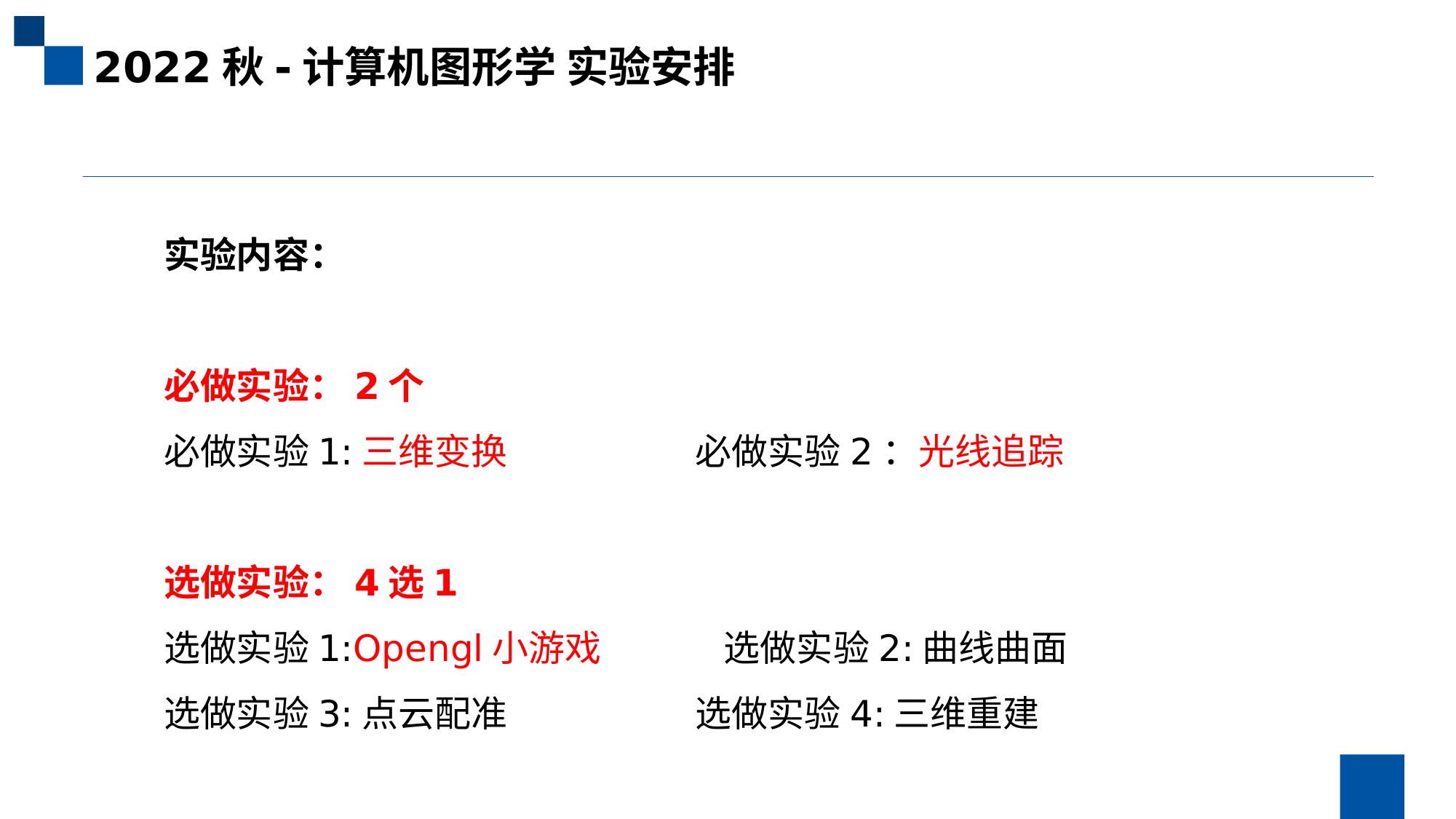

2022秋-计算机图形学 实验安排
实验内容：

必做实验：2个
必做实验1:三维变换                       必做实验2：光线追踪

选做实验：4选1
选做实验1:Opengl小游戏               选做实验2:曲线曲面
选做实验3:点云配准                       选做实验4:三维重建
2